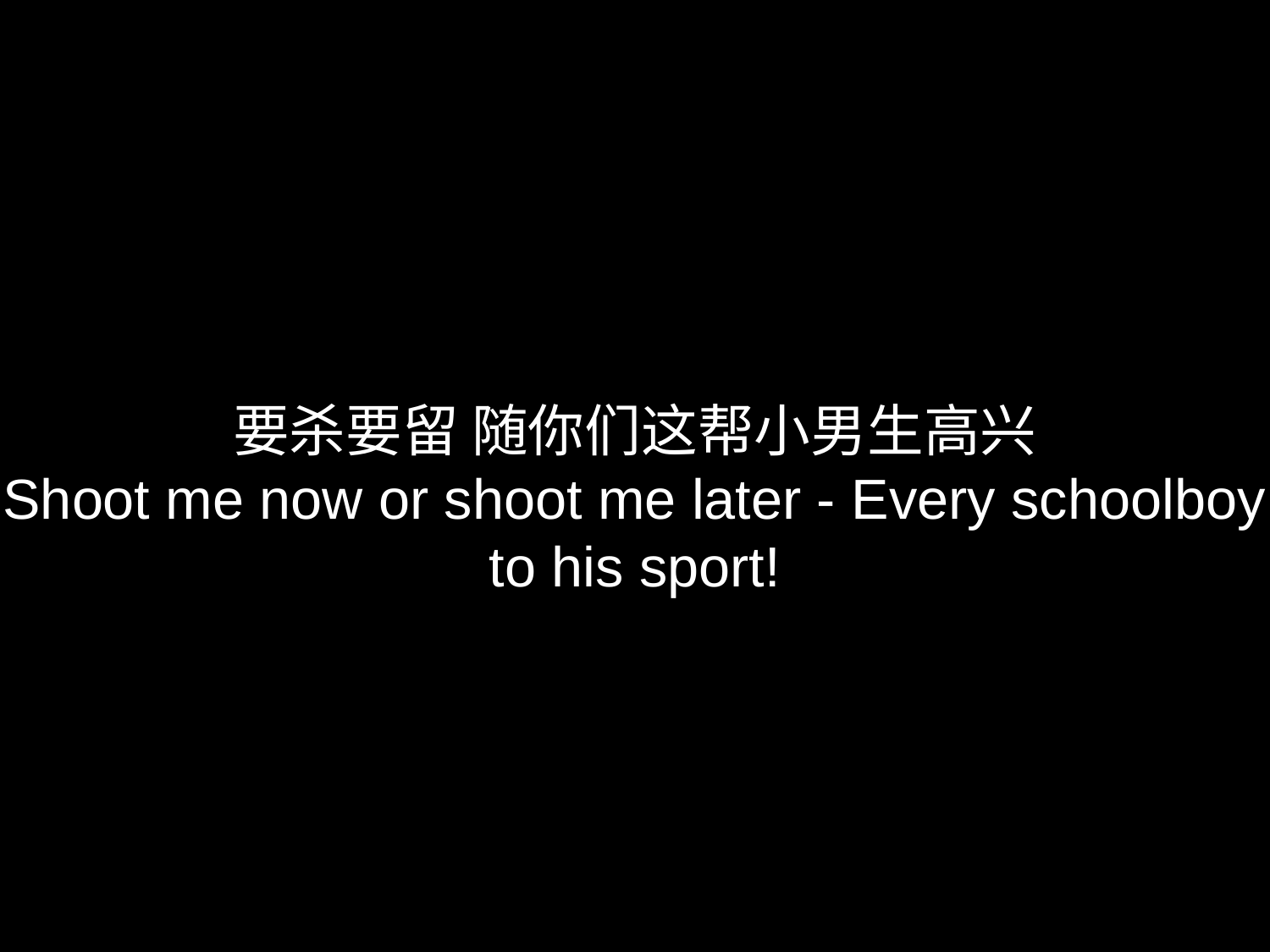

要杀要留 随你们这帮小男生高兴
Shoot me now or shoot me later - Every schoolboy to his sport!